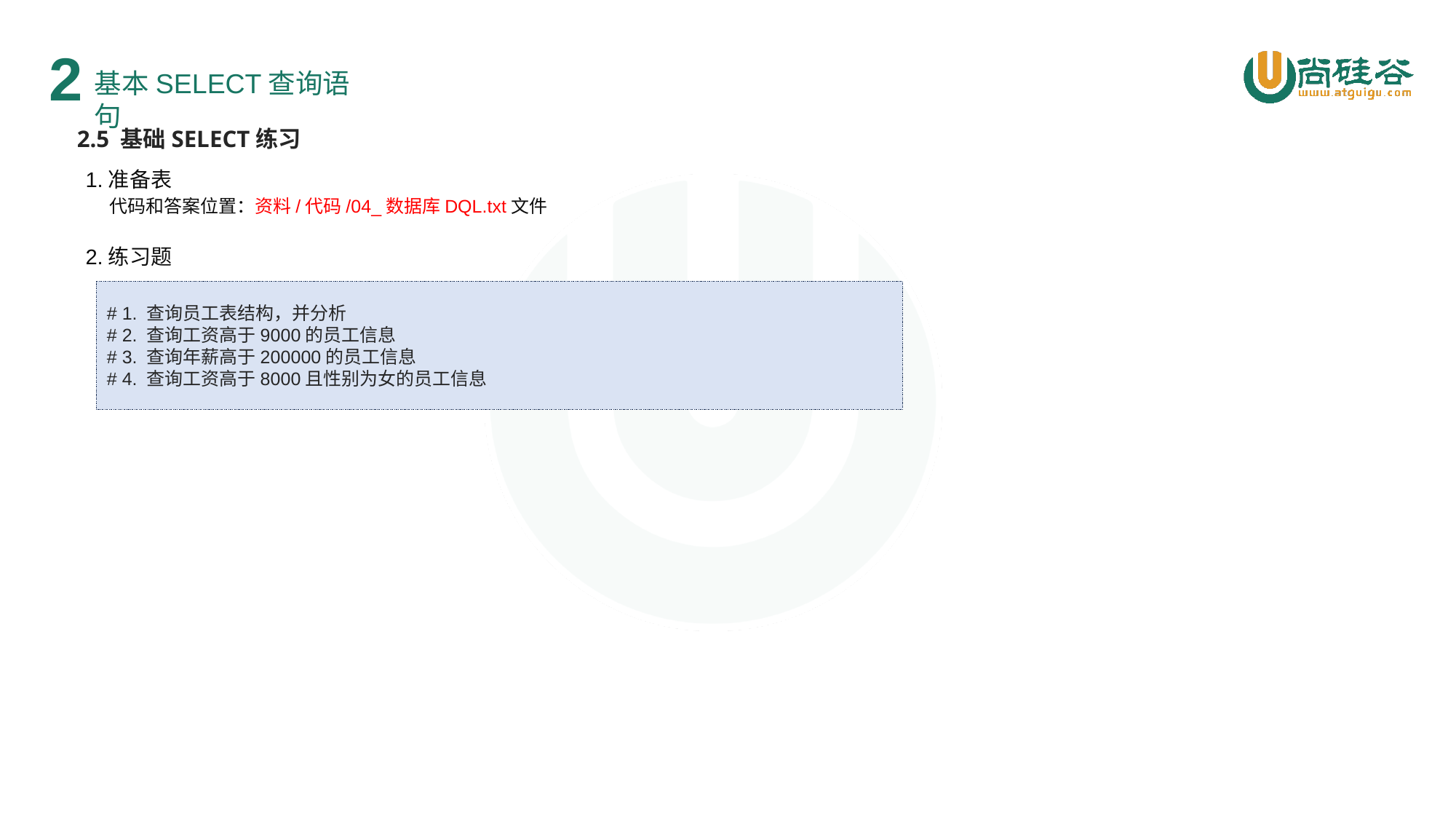

2
基本SELECT查询语句
2.5 基础SELECT练习
1.准备表
    代码和答案位置：资料/代码/04_数据库DQL.txt文件
2.练习题
# 1. 查询员工表结构，并分析
# 2. 查询工资高于9000的员工信息
# 3. 查询年薪高于200000的员工信息
# 4. 查询工资高于8000且性别为女的员工信息